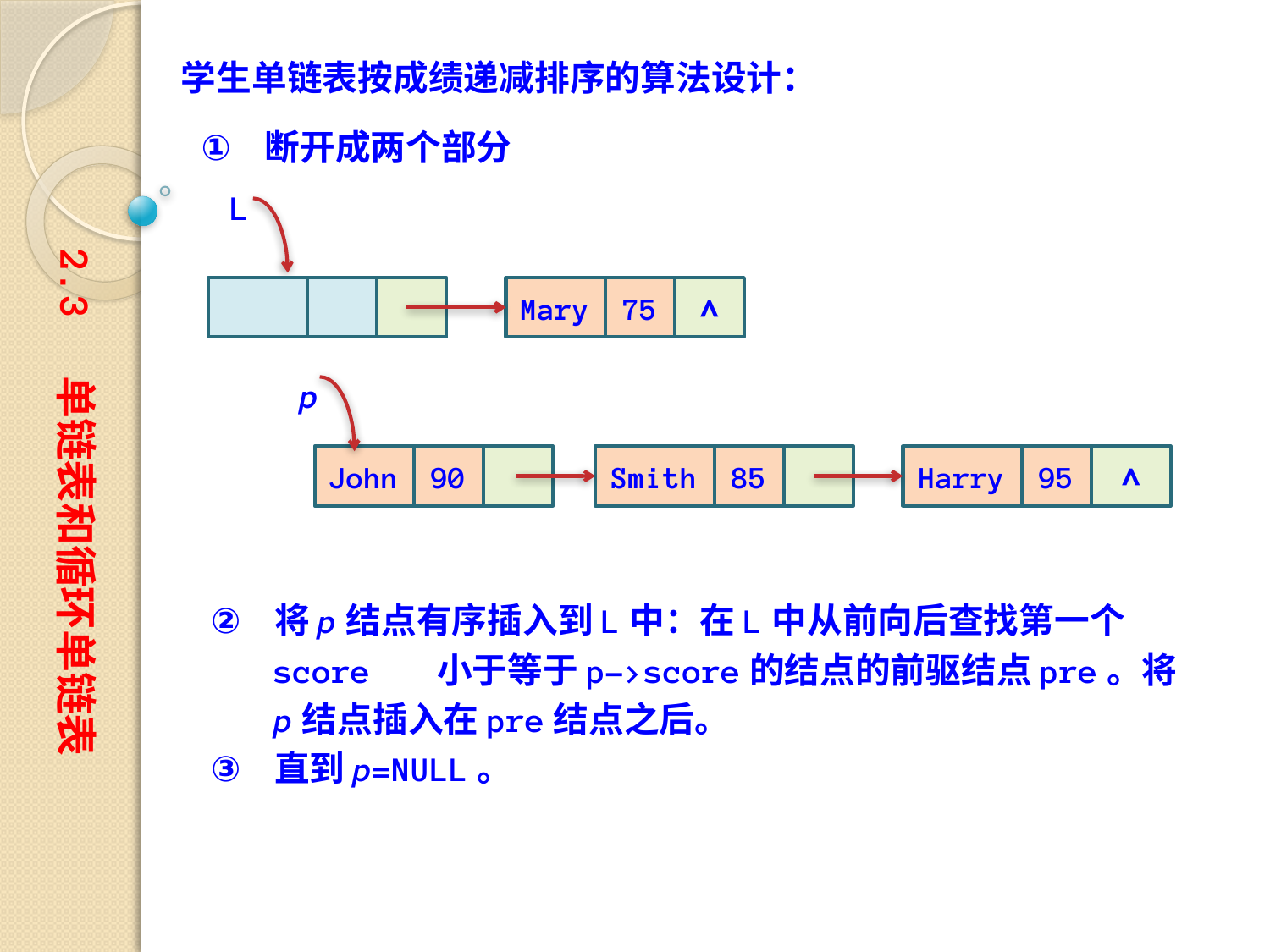

学生单链表按成绩递减排序的算法设计：
断开成两个部分
L

Mary
75
∧
p

John
90

Smith
85

Harry
95
∧
2.3  单链表和循环单链表

将p结点有序插入到L中：在L中从前向后查找第一个score   小于等于p->score的结点的前驱结点pre。将p结点插入在pre结点之后。
直到p=NULL。